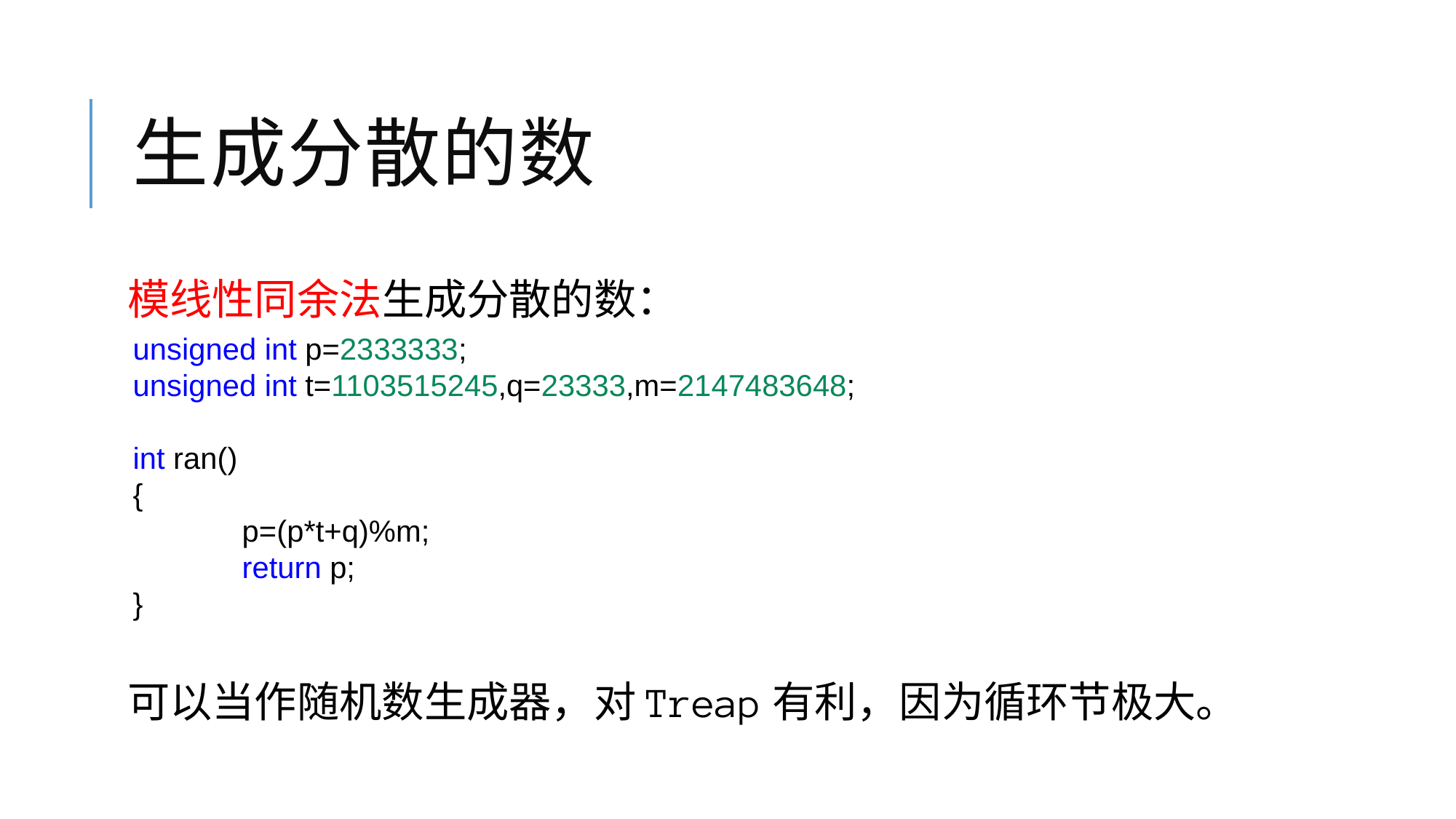

# 生成分散的数
模线性同余法生成分散的数：

可以当作随机数生成器，对Treap有利，因为循环节极大。
unsigned int p=2333333;
unsigned int t=1103515245,q=23333,m=2147483648;
int ran()
{
	p=(p*t+q)%m;
	return p;
}